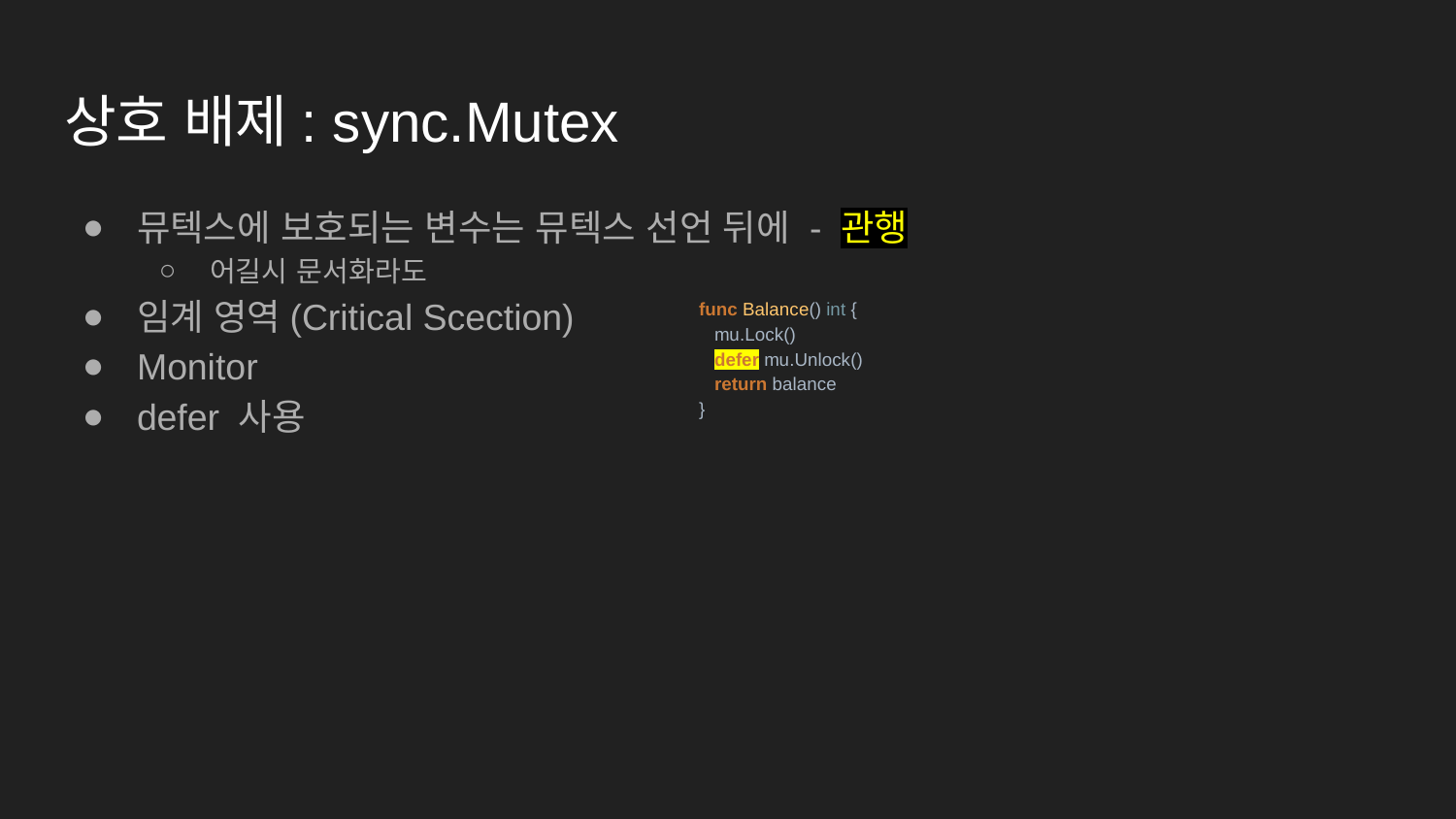

# 상호 배제: sync.Mutex
뮤텍스에 보호되는 변수는 뮤텍스 선언 뒤에 - 관행
어길시 문서화라도
임계 영역(Critical Scection)
Monitor
defer 사용

func Balance() int {
   mu.Lock()
   defer mu.Unlock()
   return balance
}